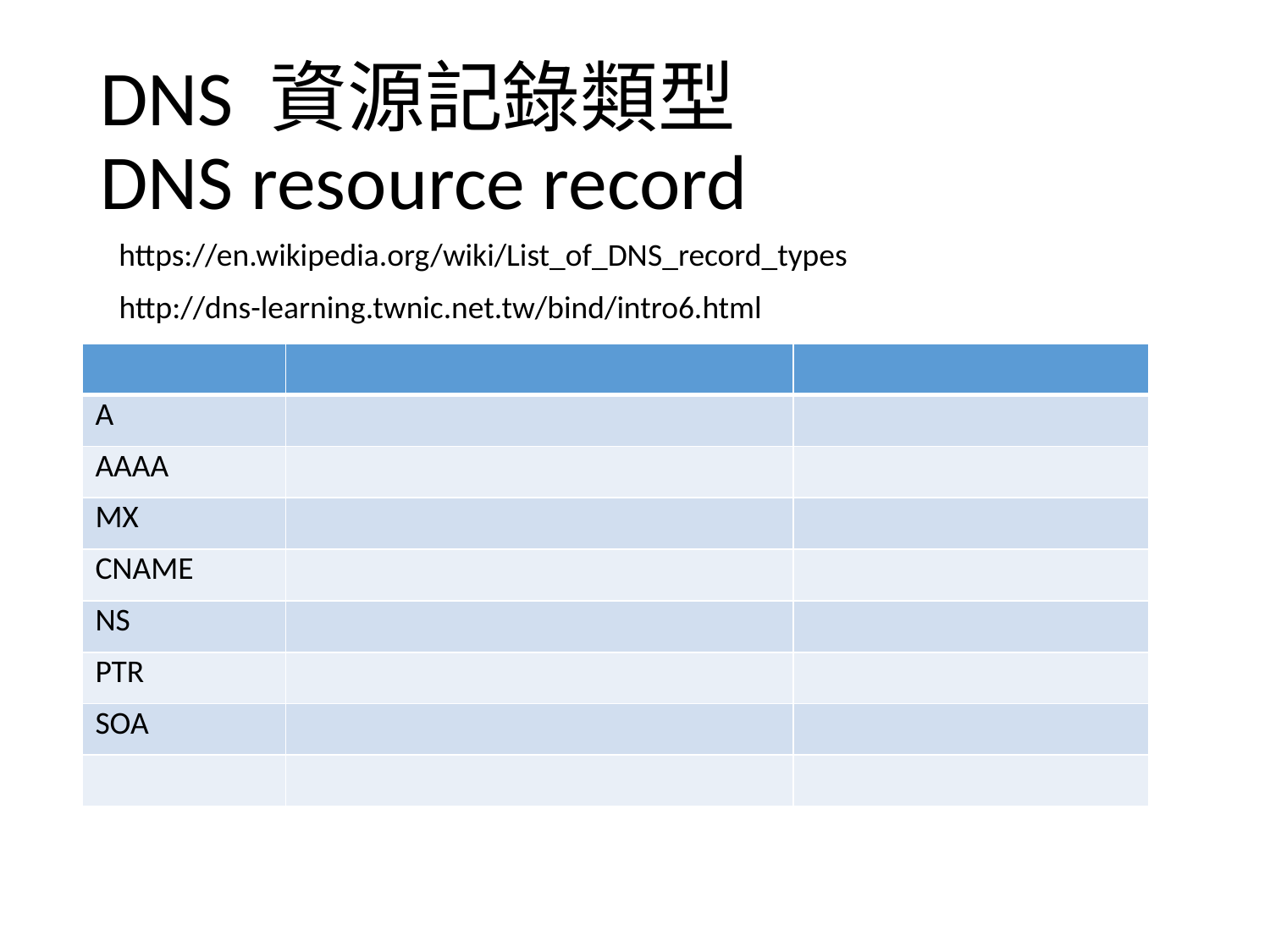

# DNS 資源記錄類型 DNS resource record
https://en.wikipedia.org/wiki/List_of_DNS_record_types
http://dns-learning.twnic.net.tw/bind/intro6.html
|  |  |  |
| --- | --- | --- |
| A |  |  |
| AAAA |  |  |
| MX |  |  |
| CNAME |  |  |
| NS |  |  |
| PTR |  |  |
| SOA |  |  |
|  |  |  |